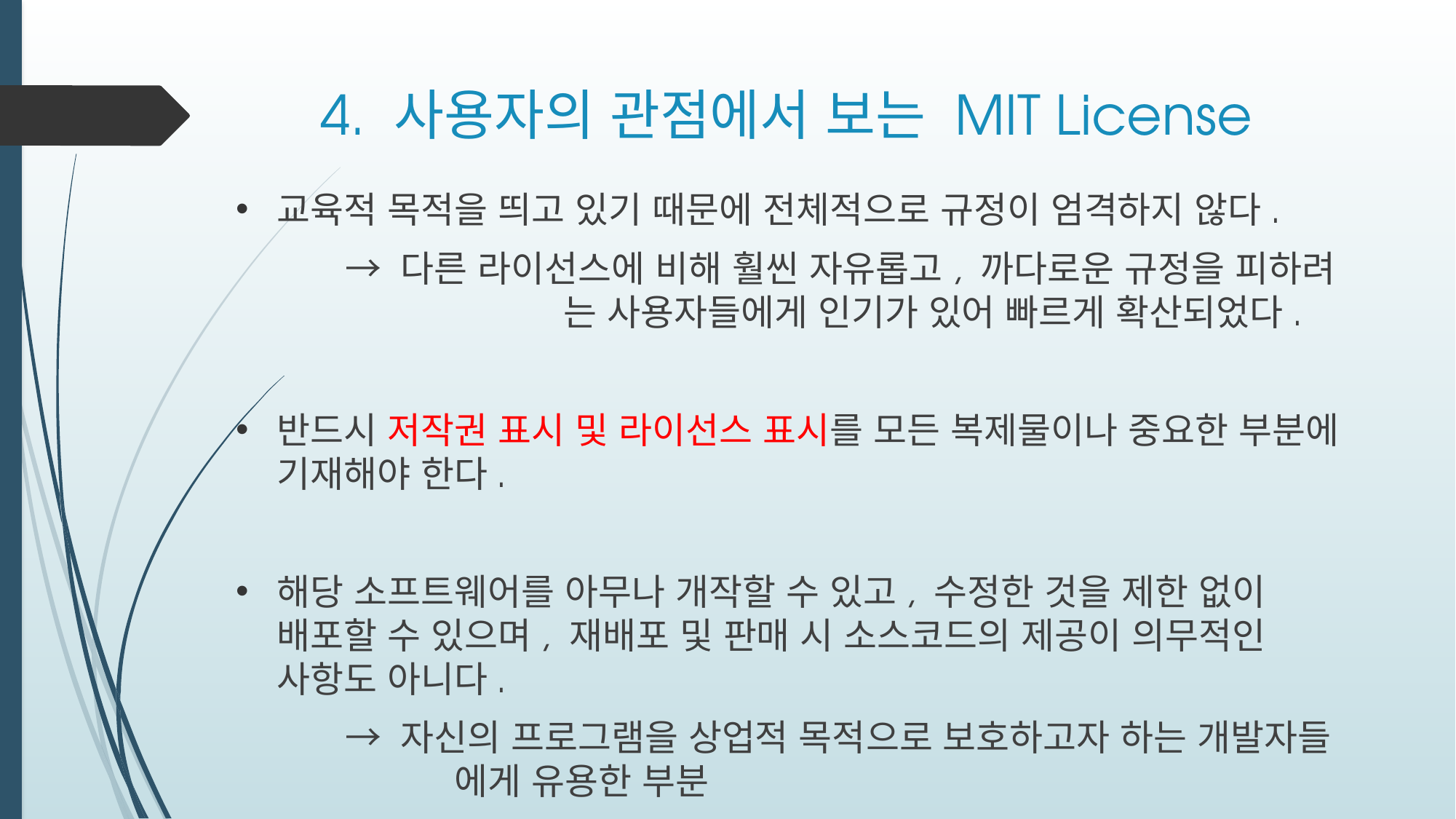

# 4. 사용자의 관점에서 보는 MIT License
교육적 목적을 띄고 있기 때문에 전체적으로 규정이 엄격하지 않다.
	→ 다른 라이선스에 비해 훨씬 자유롭고, 까다로운 규정을 피하려			는 사용자들에게 인기가 있어 빠르게 확산되었다.

반드시 저작권 표시 및 라이선스 표시를 모든 복제물이나 중요한 부분에 기재해야 한다.

해당 소프트웨어를 아무나 개작할 수 있고, 수정한 것을 제한 없이 배포할 수 있으며, 재배포 및 판매 시 소스코드의 제공이 의무적인 사항도 아니다.
	→ 자신의 프로그램을 상업적 목적으로 보호하고자 하는 개발자들		에게 유용한 부분